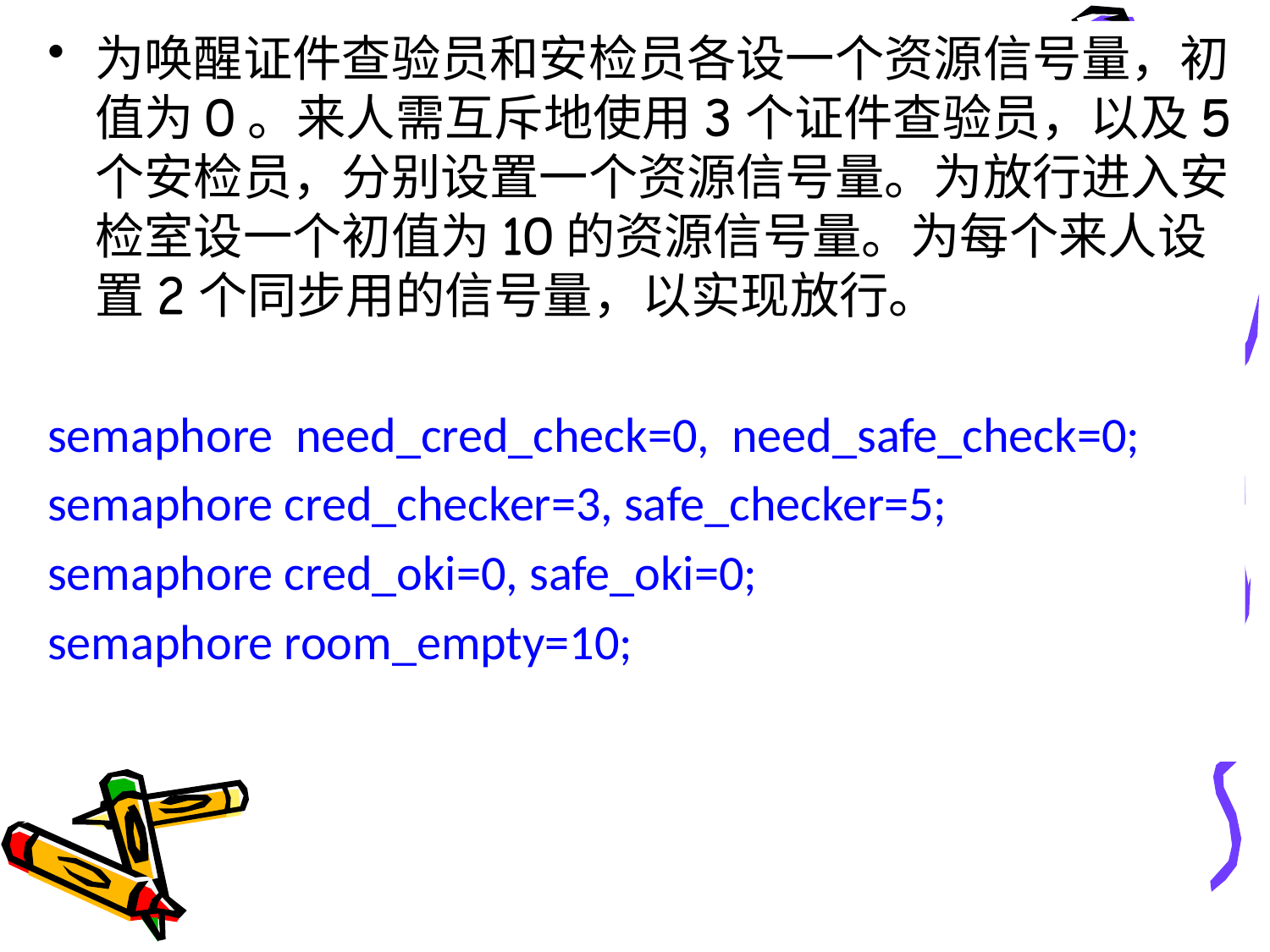

# 为唤醒证件查验员和安检员各设一个资源信号量，初值为0。来人需互斥地使用3个证件查验员，以及5个安检员，分别设置一个资源信号量。为放行进入安检室设一个初值为10的资源信号量。为每个来人设置2个同步用的信号量，以实现放行。

semaphore  need_cred_check=0,  need_safe_check=0;
semaphore cred_checker=3, safe_checker=5;
semaphore cred_oki=0, safe_oki=0;
semaphore room_empty=10;